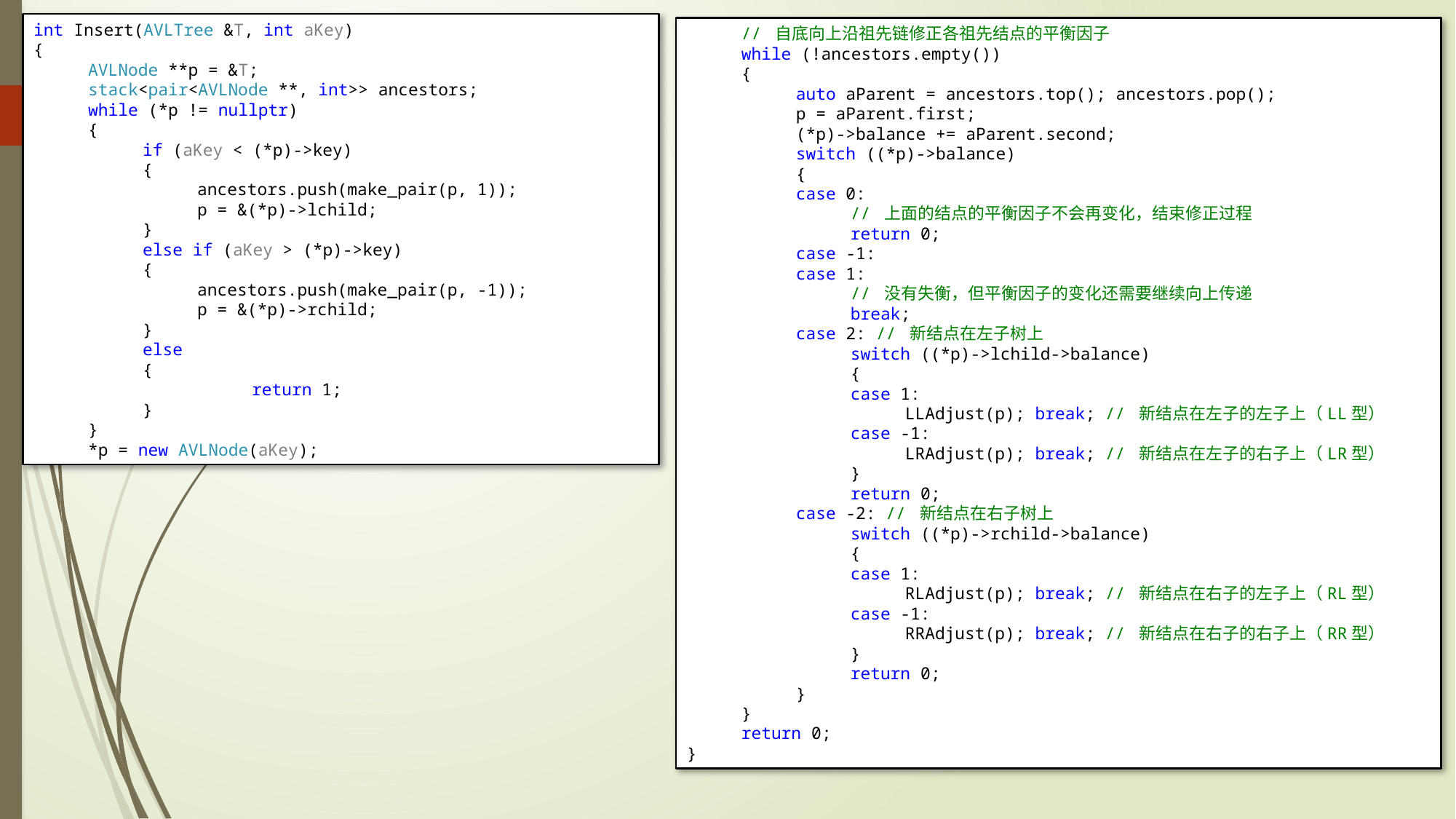

int Insert(AVLTree &T, int aKey)
{
AVLNode **p = &T;
stack<pair<AVLNode **, int>> ancestors;
while (*p != nullptr)
{
if (aKey < (*p)->key)
{
ancestors.push(make_pair(p, 1));
p = &(*p)->lchild;
}
else if (aKey > (*p)->key)
{
ancestors.push(make_pair(p, -1));
p = &(*p)->rchild;
}
else
{
	return 1;
}
}
*p = new AVLNode(aKey);
// 自底向上沿祖先链修正各祖先结点的平衡因子
while (!ancestors.empty())
{
auto aParent = ancestors.top(); ancestors.pop();
p = aParent.first;
(*p)->balance += aParent.second;
switch ((*p)->balance)
{
case 0:
// 上面的结点的平衡因子不会再变化，结束修正过程
return 0;
case -1:
case 1:
// 没有失衡，但平衡因子的变化还需要继续向上传递
break;
case 2: // 新结点在左子树上
switch ((*p)->lchild->balance)
{
case 1:
LLAdjust(p); break; // 新结点在左子的左子上（LL型）
case -1:
LRAdjust(p); break; // 新结点在左子的右子上（LR型）
}
return 0;
case -2: // 新结点在右子树上
switch ((*p)->rchild->balance)
{
case 1:
RLAdjust(p); break; // 新结点在右子的左子上（RL型）
case -1:
RRAdjust(p); break; // 新结点在右子的右子上（RR型）
}
return 0;
}
}
return 0;
}